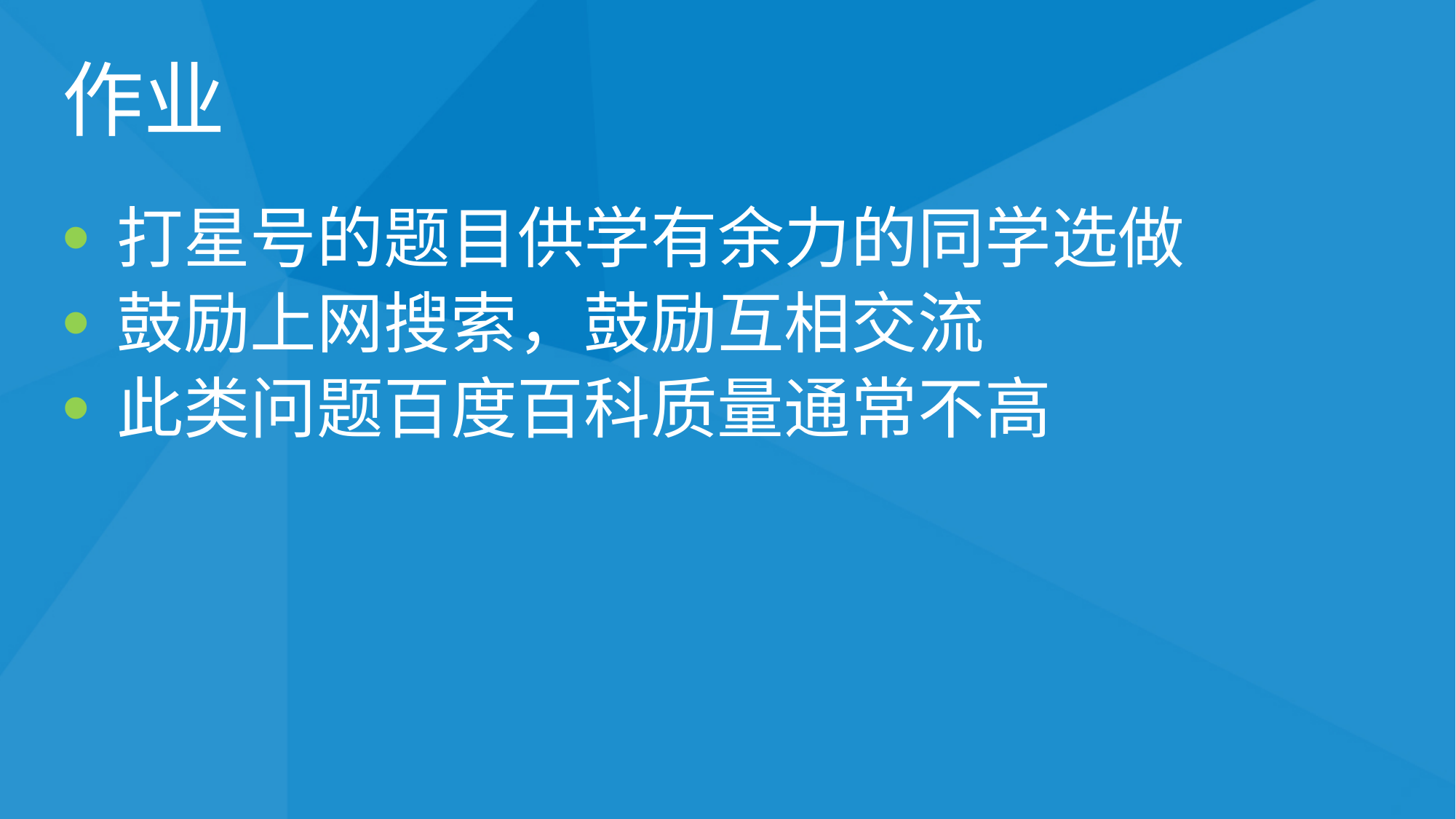

# 作业
打星号的题目供学有余力的同学选做
鼓励上网搜索，鼓励互相交流
此类问题百度百科质量通常不高